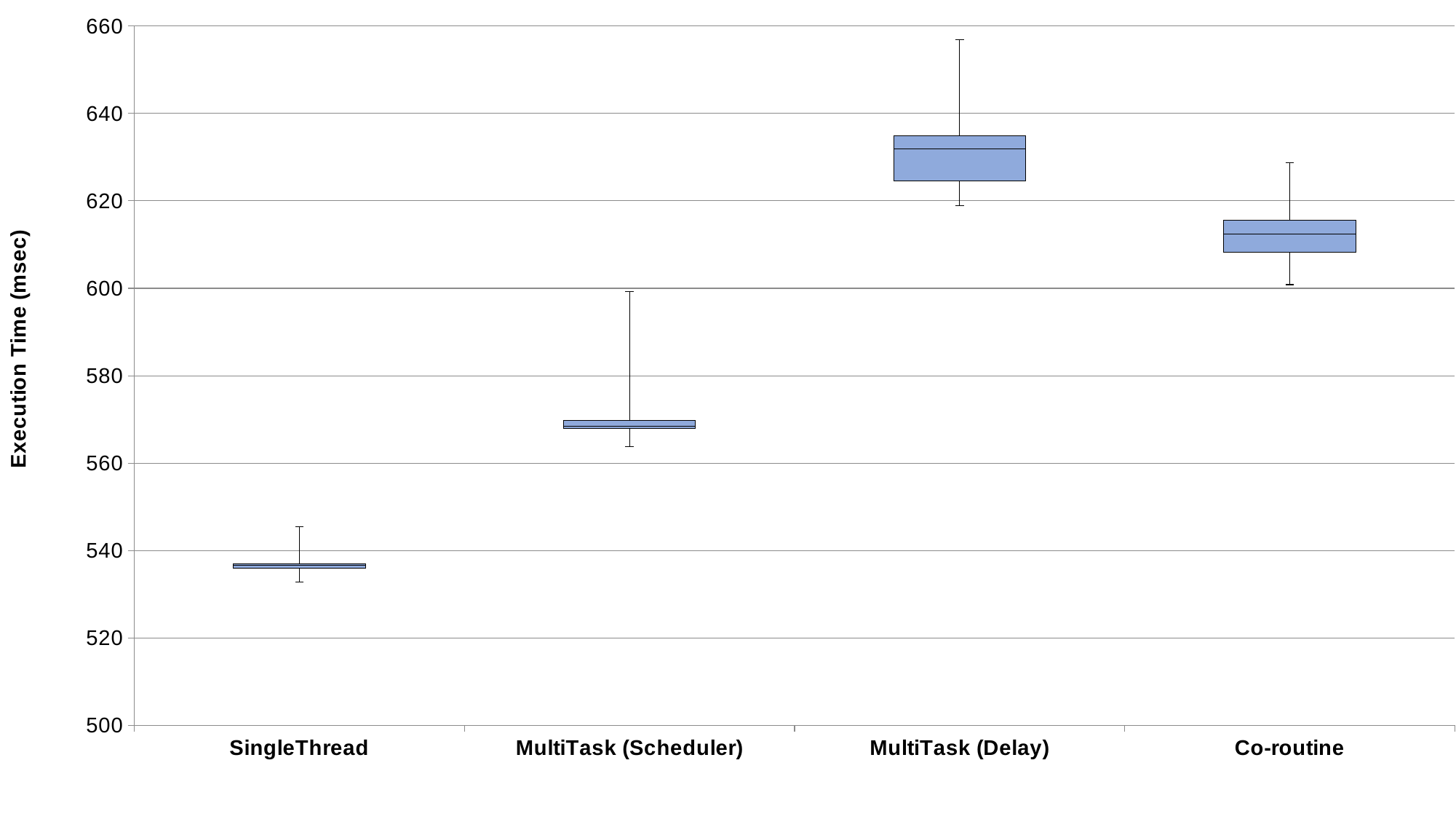

### Chart

| Category | 箱の境界1 | 中央線 | 箱の境界2 |
|---|---|---|---|
| SingleThread | 536.03375 | 0.5487499999999272 | 0.3220000000001164 |
| MultiTask (Scheduler) | 567.95325 | 0.4652499999999691 | 1.4080000000000155 |
| MultiTask (Delay) | 624.61225 | 7.23275000000001 | 3.0114999999999554 |
| Co-routine | 608.269 | 4.117500000000064 | 3.2584999999999127 |